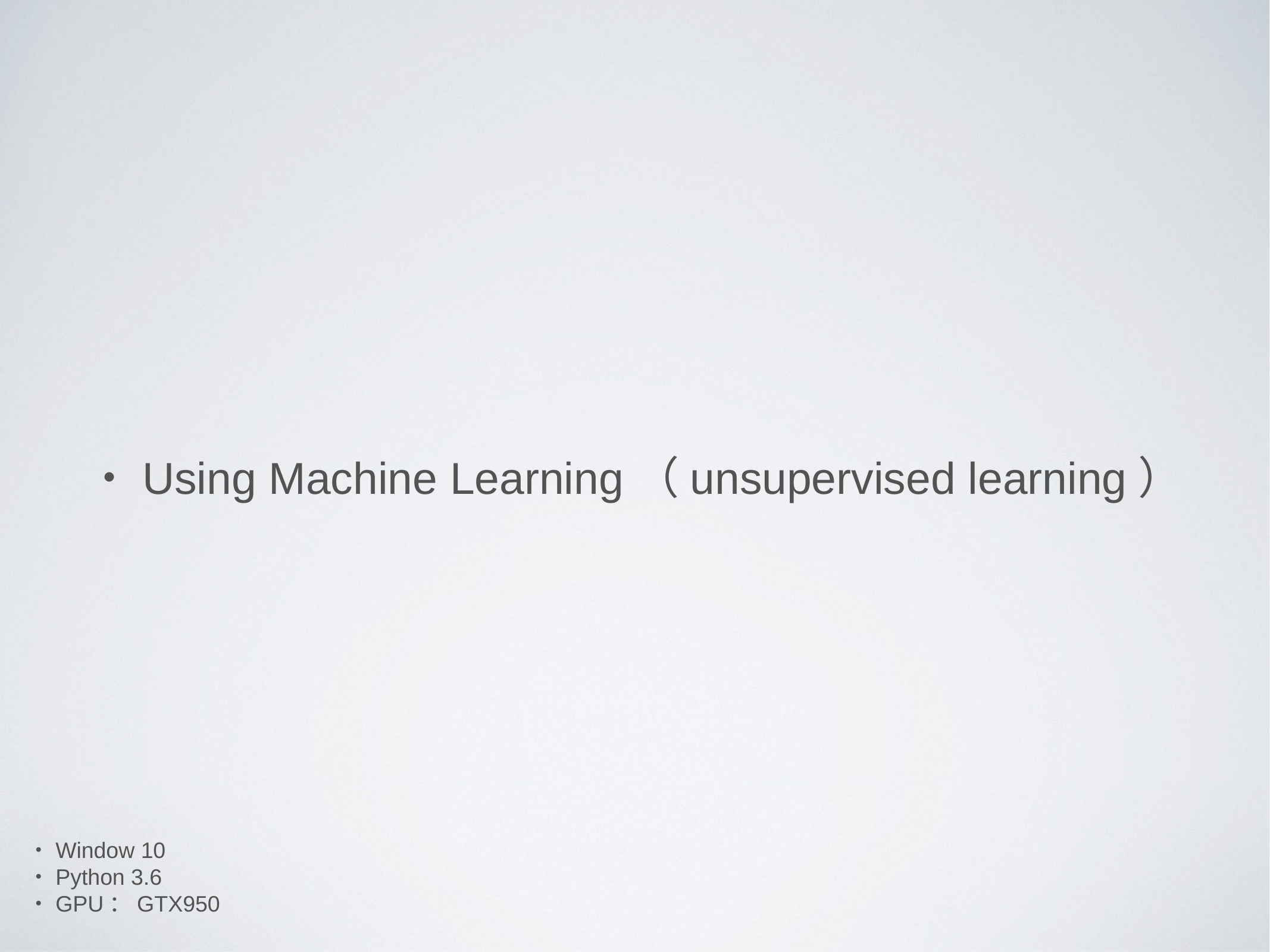

・Using Machine Learning（unsupervised learning）
・Window 10
・Python 3.6
・GPU：GTX950